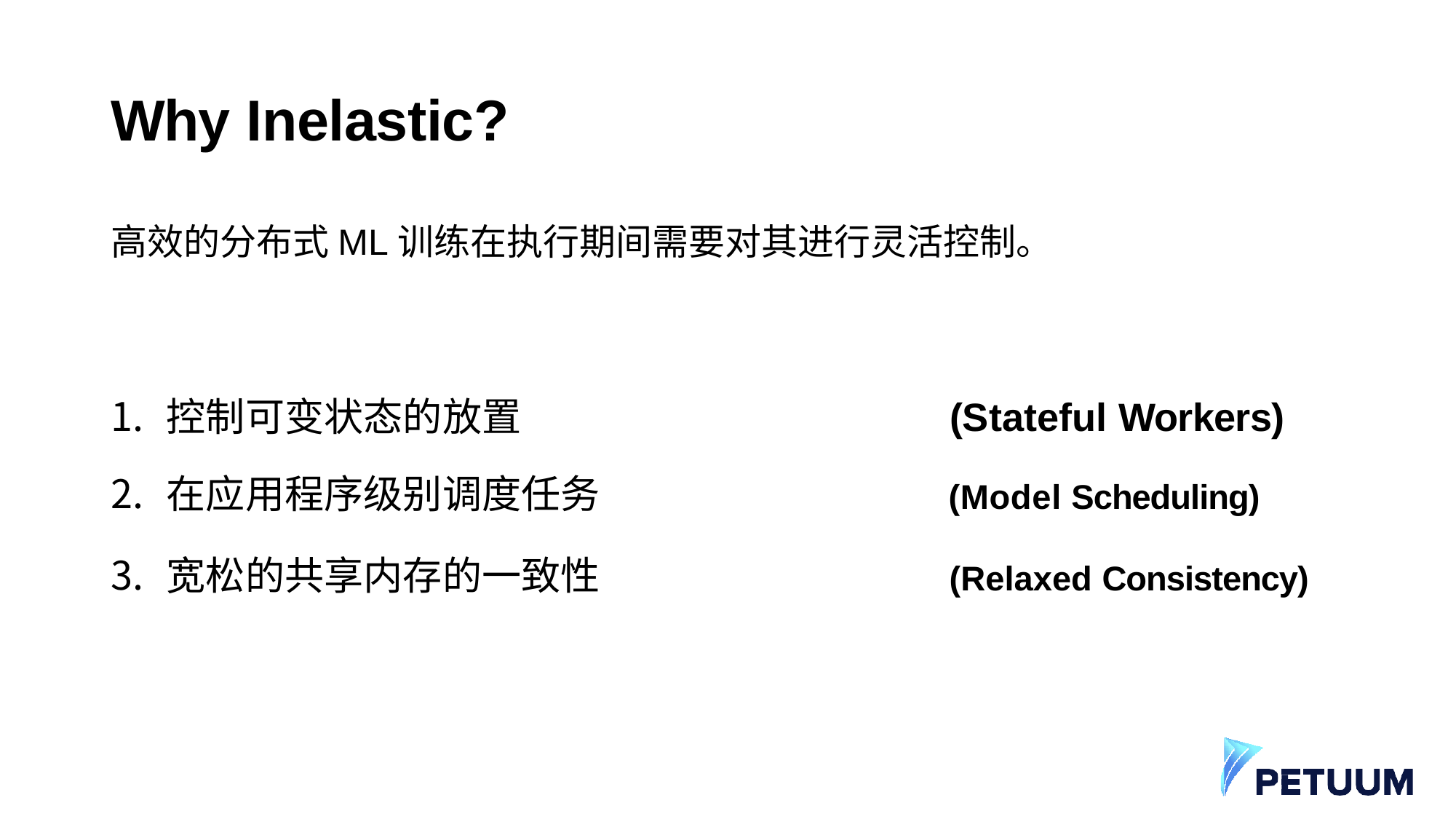

# Why Inelastic?
高效的分布式ML训练在执行期间需要对其进行灵活控制。
控制可变状态的放置	(Stateful Workers)
在应用程序级别调度任务	(Model Scheduling)
宽松的共享内存的一致性	(Relaxed Consistency)